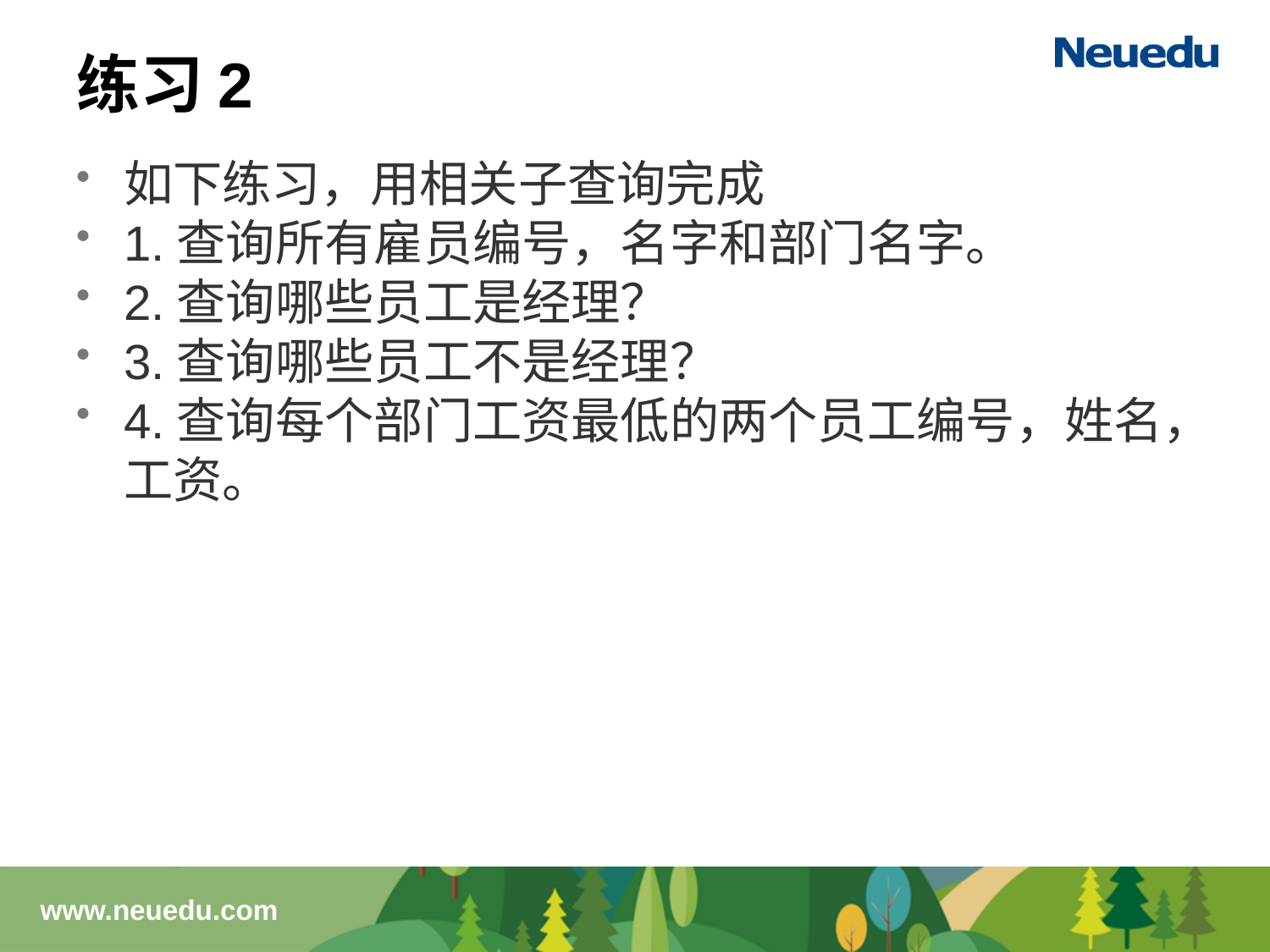

# 练习2
如下练习，用相关子查询完成
1.查询所有雇员编号，名字和部门名字。
2.查询哪些员工是经理？
3.查询哪些员工不是经理？
4.查询每个部门工资最低的两个员工编号，姓名，工资。